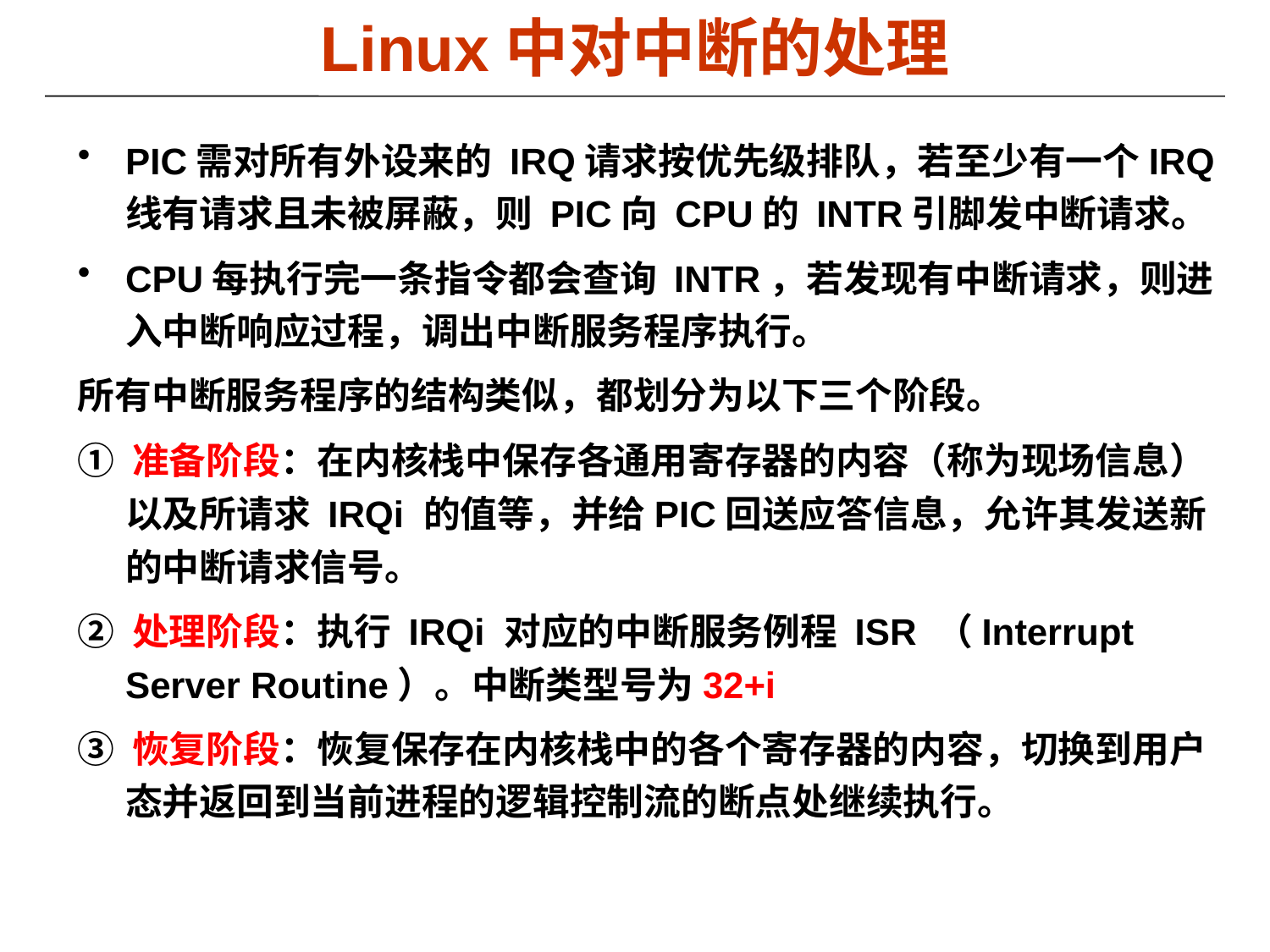

# Linux中对中断的处理
PIC需对所有外设来的 IRQ请求按优先级排队，若至少有一个IRQ线有请求且未被屏蔽，则 PIC向 CPU的 INTR引脚发中断请求。
CPU每执行完一条指令都会查询 INTR，若发现有中断请求，则进入中断响应过程，调出中断服务程序执行。
所有中断服务程序的结构类似，都划分为以下三个阶段。
① 准备阶段：在内核栈中保存各通用寄存器的内容（称为现场信息）以及所请求 IRQi 的值等，并给PIC回送应答信息，允许其发送新的中断请求信号。
② 处理阶段：执行 IRQi 对应的中断服务例程 ISR （Interrupt Server Routine）。中断类型号为32+i
③ 恢复阶段：恢复保存在内核栈中的各个寄存器的内容，切换到用户态并返回到当前进程的逻辑控制流的断点处继续执行。